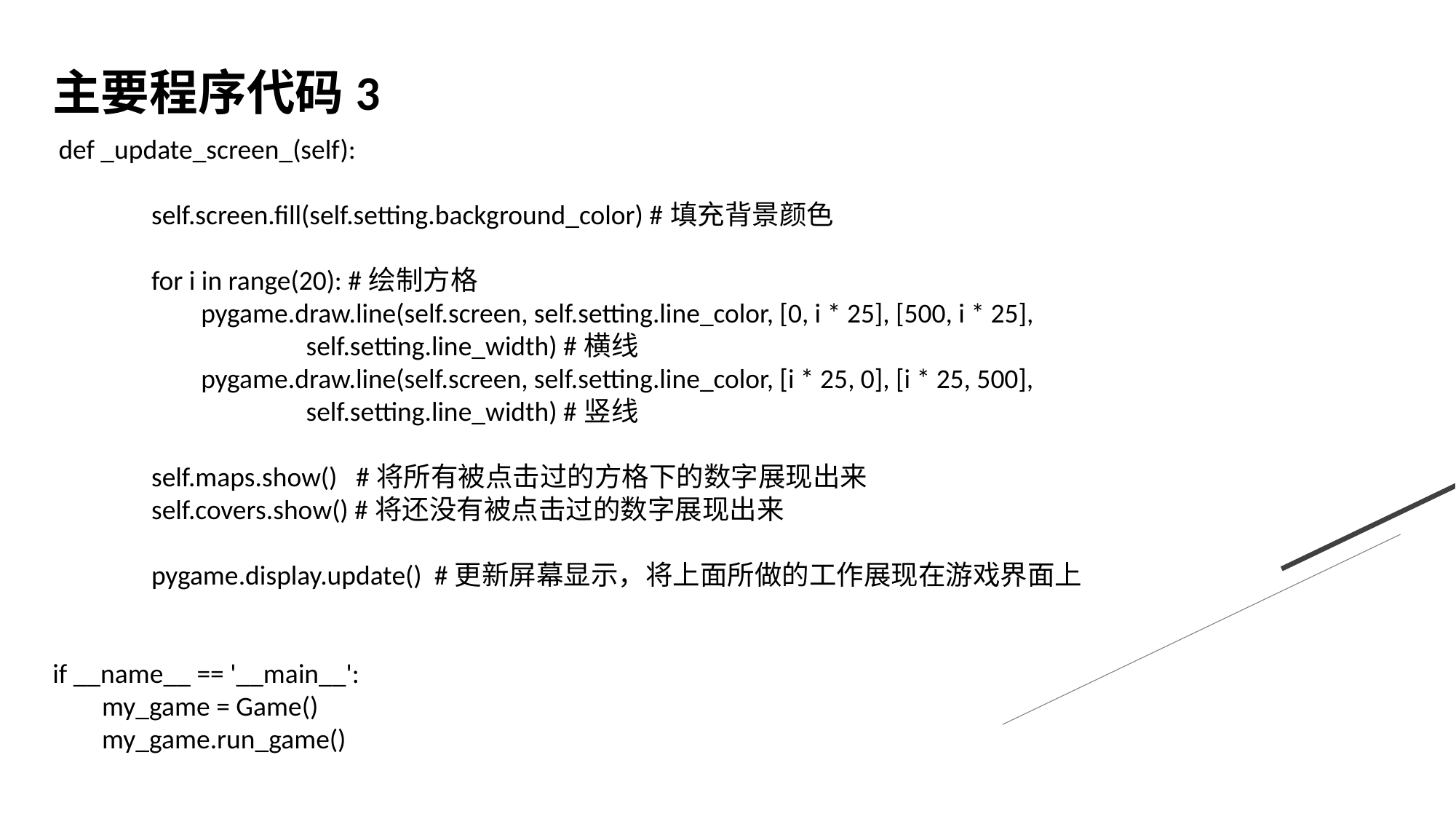

主要程序代码3
 def _update_screen_(self):

                self.screen.fill(self.setting.background_color) #填充背景颜色

                for i in range(20): #绘制方格
                        pygame.draw.line(self.screen, self.setting.line_color, [0, i * 25], [500, i * 25],
                                         self.setting.line_width) #横线
                        pygame.draw.line(self.screen, self.setting.line_color, [i * 25, 0], [i * 25, 500],
                                         self.setting.line_width) #竖线

                self.maps.show()   #将所有被点击过的方格下的数字展现出来
                self.covers.show() #将还没有被点击过的数字展现出来

                pygame.display.update()  #更新屏幕显示，将上面所做的工作展现在游戏界面上

if __name__ == '__main__':
        my_game = Game()
        my_game.run_game()